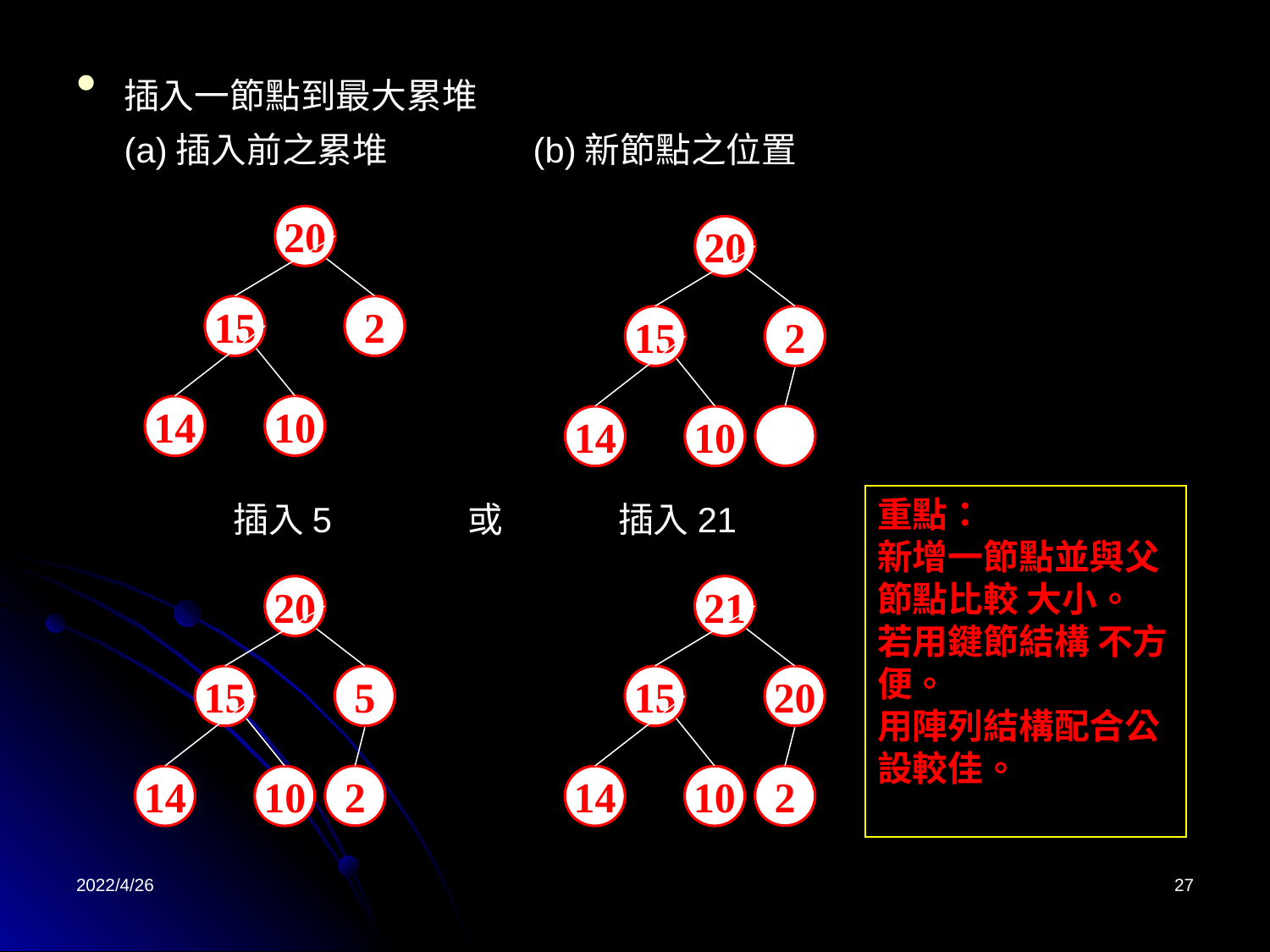

插入一節點到最大累堆

(a)插入前之累堆
 (b)新節點之位置
20
15
2
10
14
20
15
2

14
10
重點：
新增一節點並與父節點比較 大小。
若用鍵節結構 不方便。
用陣列結構配合公設較佳。

插入5
或
插入21

20
15
5
2
14
10
21
15
20
2
14
10
2022/4/26
27